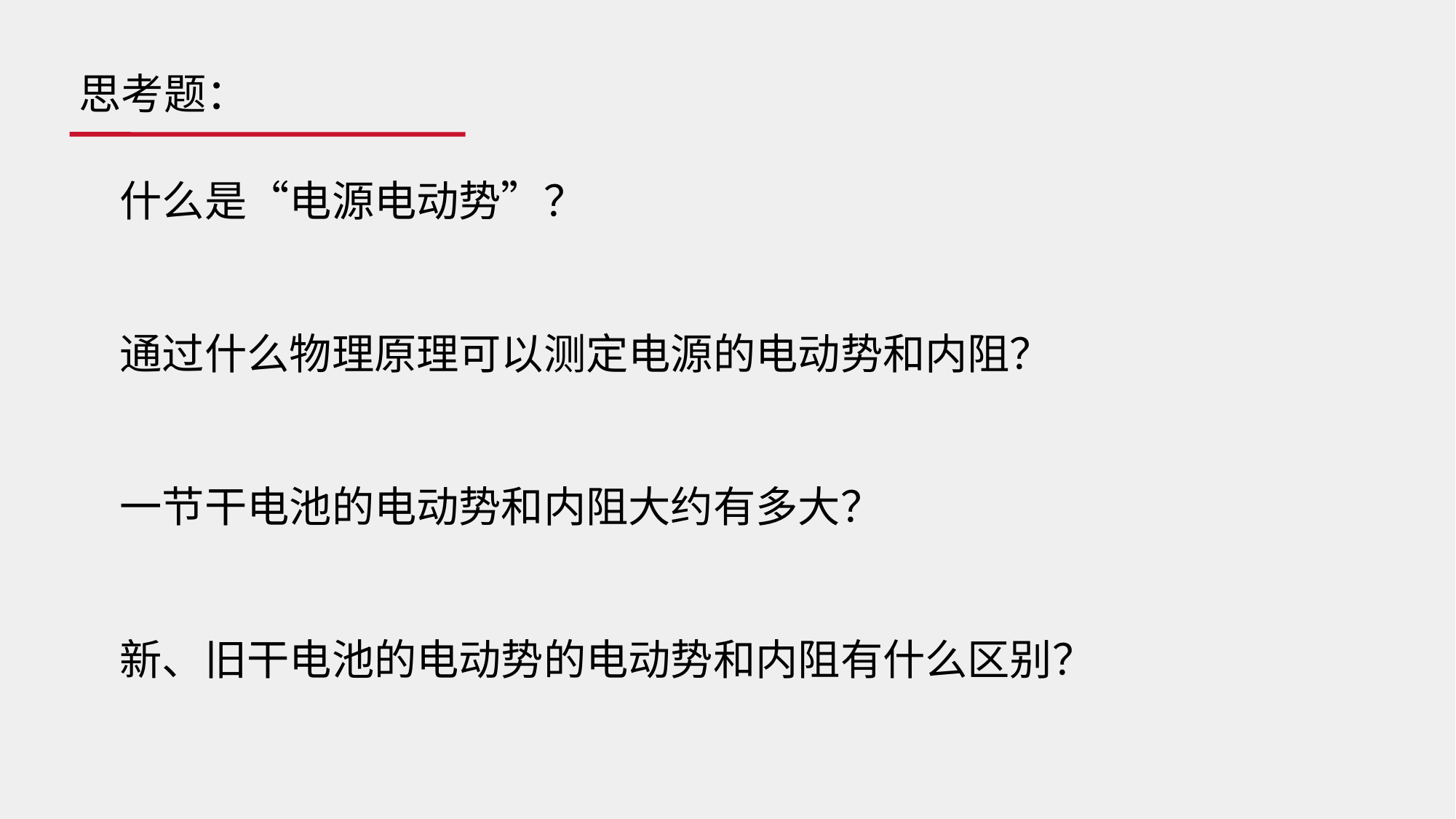

思考题：

什么是“电源电动势”？

通过什么物理原理可以测定电源的电动势和内阻？

一节干电池的电动势和内阻大约有多大？

新、旧干电池的电动势的电动势和内阻有什么区别？